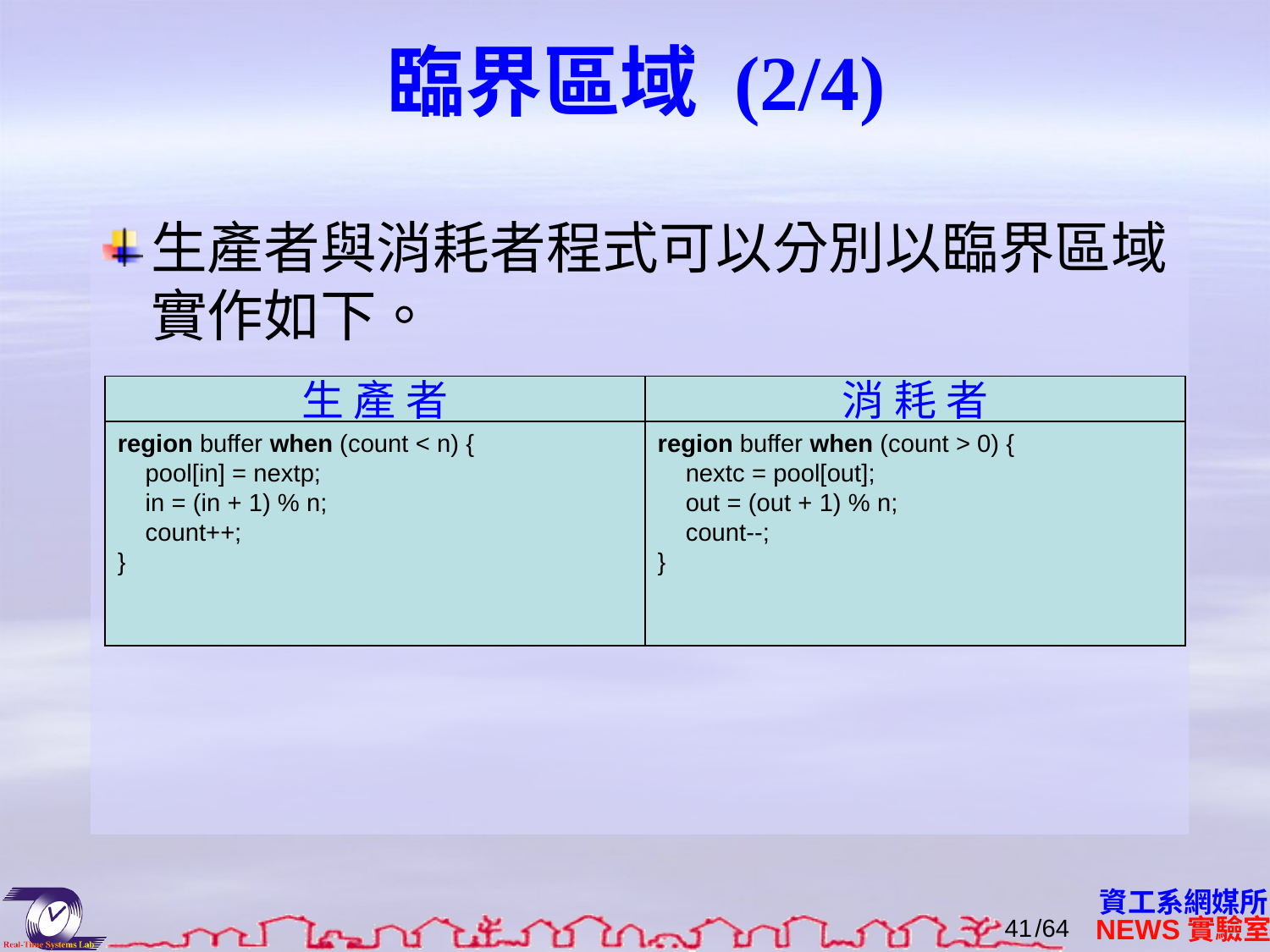

# 臨界區域 (2/4)
生產者與消耗者程式可以分別以臨界區域實作如下。
生 產 者
消 耗 者
region buffer when (count < n) {
    pool[in] = nextp;
    in = (in + 1) % n;
    count++;
}
region buffer when (count > 0) {
    nextc = pool[out];
    out = (out + 1) % n;
    count--;
}
41
/64